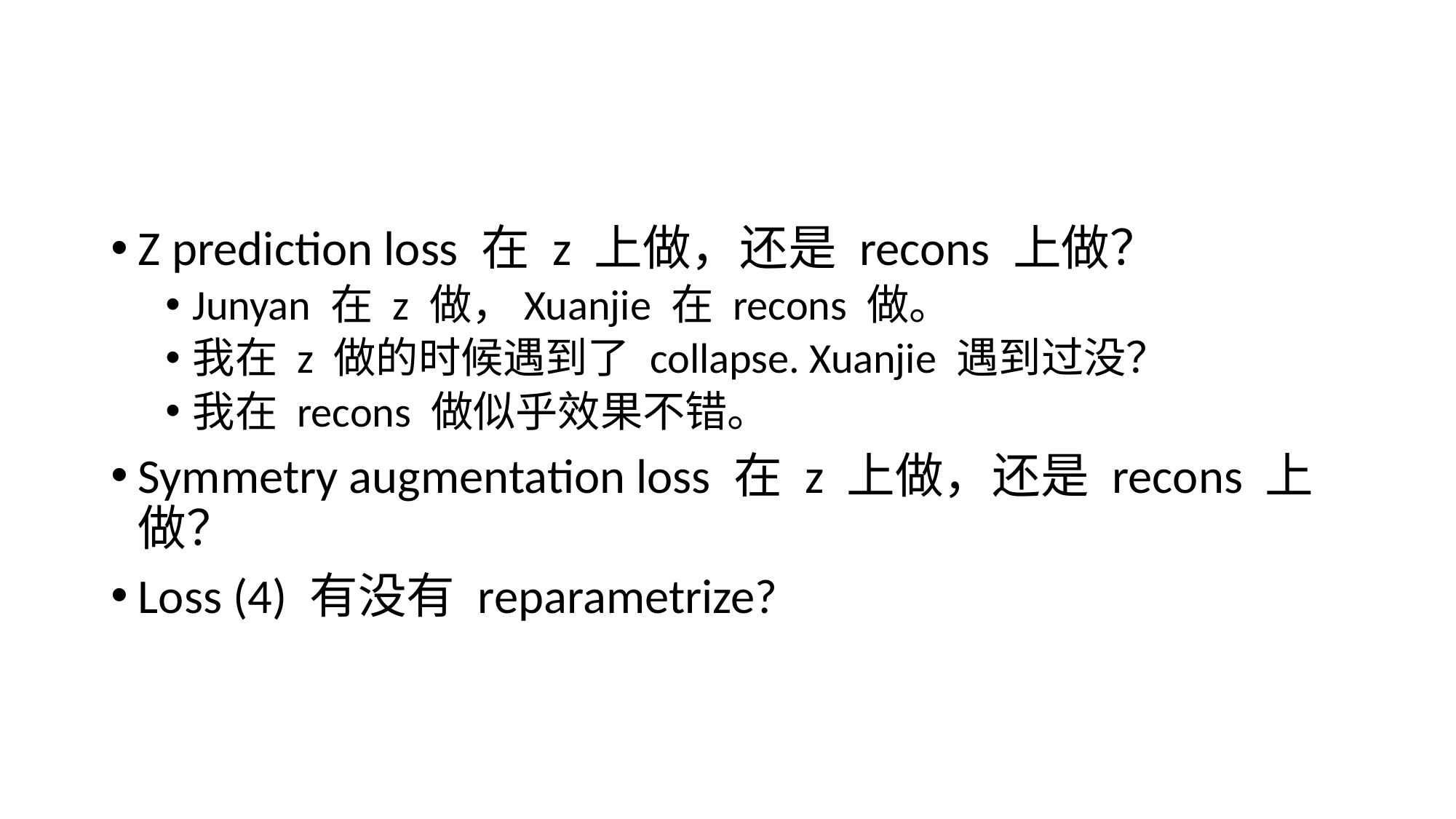

Z prediction loss 在 z 上做，还是 recons 上做？
Junyan 在 z 做，Xuanjie 在 recons 做。
我在 z 做的时候遇到了 collapse. Xuanjie 遇到过没？
我在 recons 做似乎效果不错。
Symmetry augmentation loss 在 z 上做，还是 recons 上做？
Loss (4) 有没有 reparametrize?